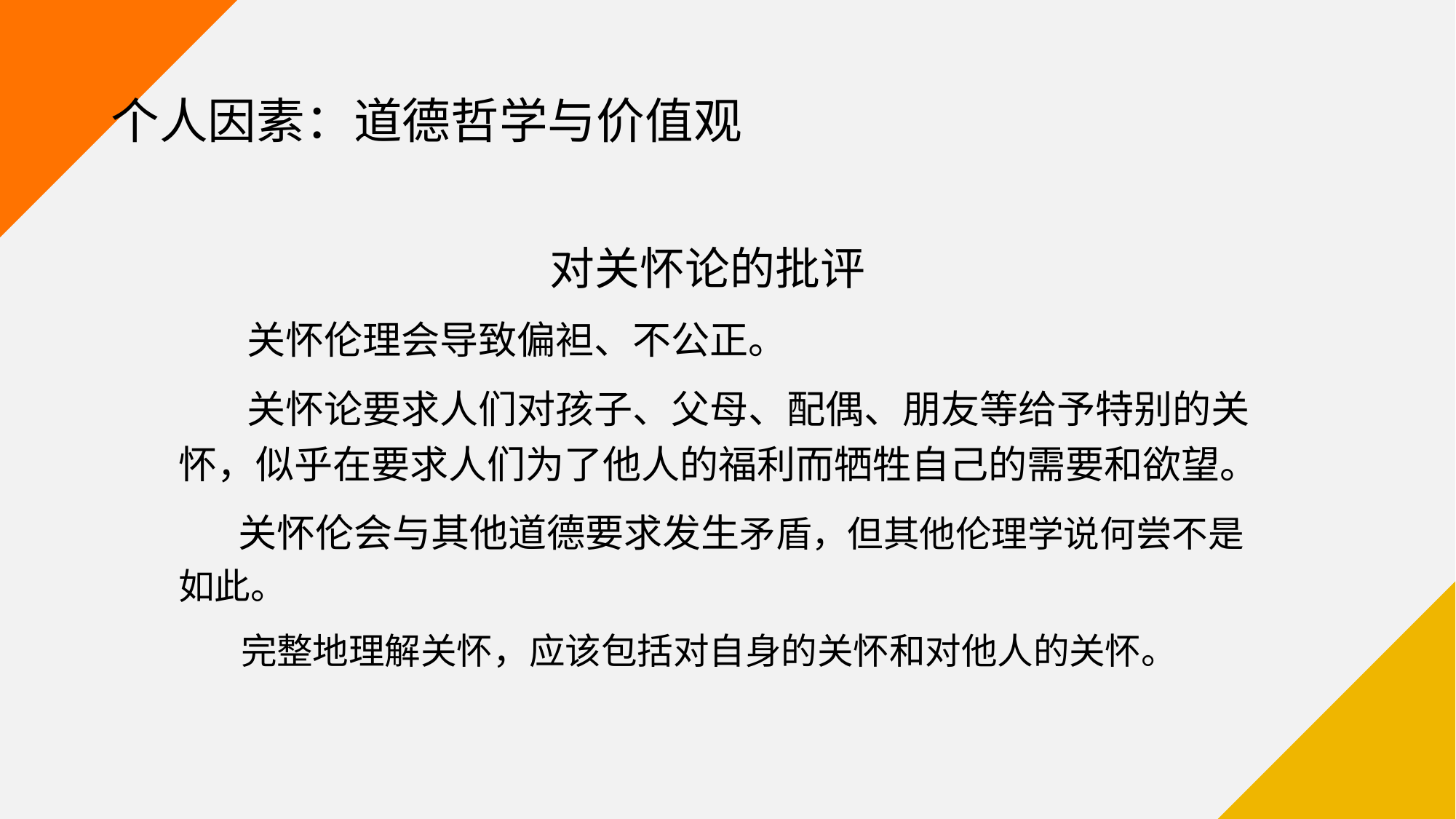

# 个人因素：道德哲学与价值观
对关怀论的批评
          关怀伦理会导致偏袒、不公正。
          关怀论要求人们对孩子、父母、配偶、朋友等给予特别的关怀，似乎在要求人们为了他人的福利而牺牲自己的需要和欲望。
         关怀伦会与其他道德要求发生矛盾，但其他伦理学说何尝不是如此。
          完整地理解关怀，应该包括对自身的关怀和对他人的关怀。